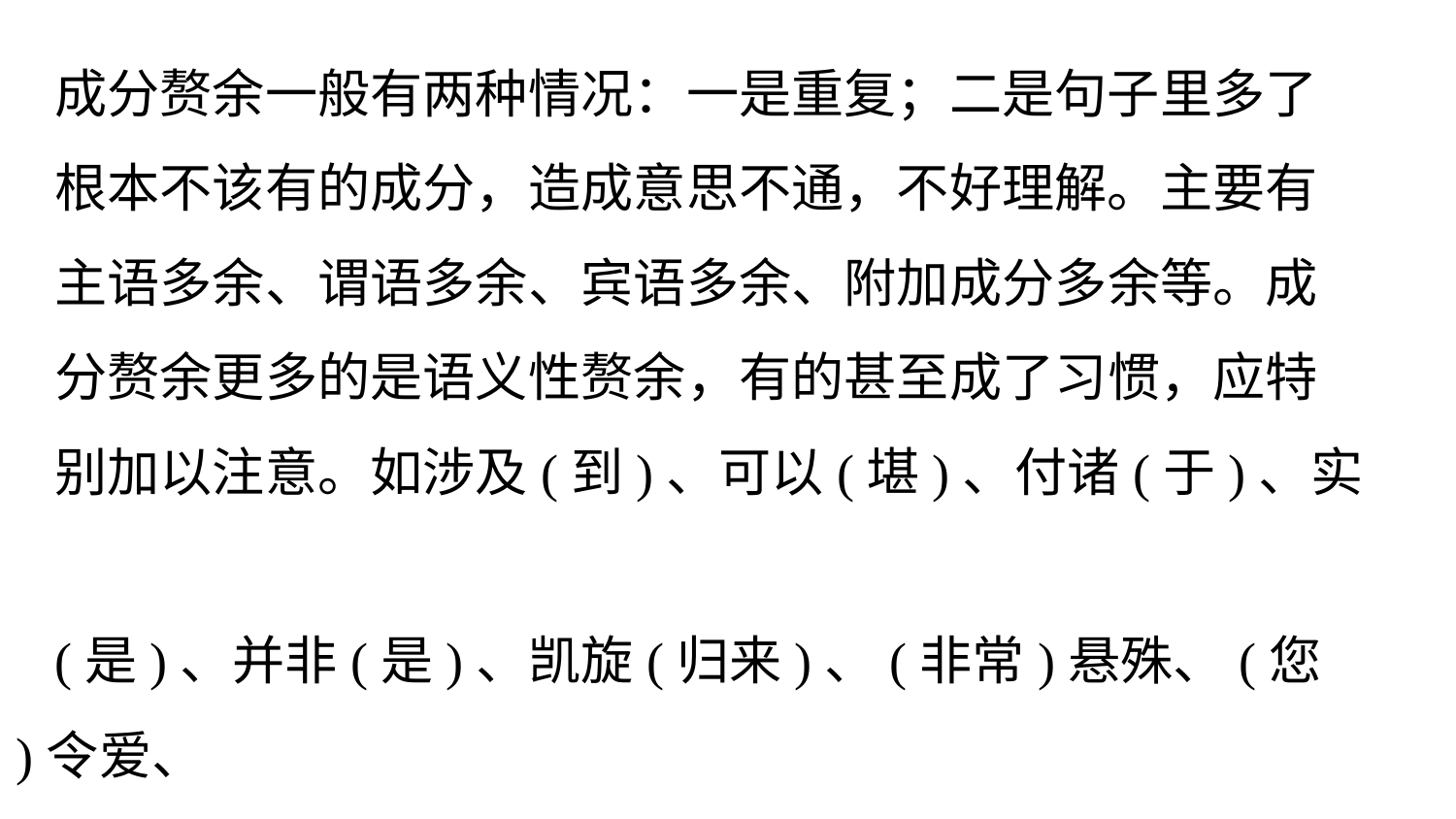

成分赘余一般有两种情况：一是重复；二是句子里多了
根本不该有的成分，造成意思不通，不好理解。主要有
主语多余、谓语多余、宾语多余、附加成分多余等。成
分赘余更多的是语义性赘余，有的甚至成了习惯，应特
别加以注意。如涉及(到)、可以(堪)、付诸(于)、实属
(是)、并非(是)、凯旋(归来)、(非常)悬殊、(您的)令爱、
(再次)复发、(第一部)处女作、(独自)孑然一身、(更加)
弥足珍贵、(人为地)蓄意破坏、(被人)贻笑大方、(各自)